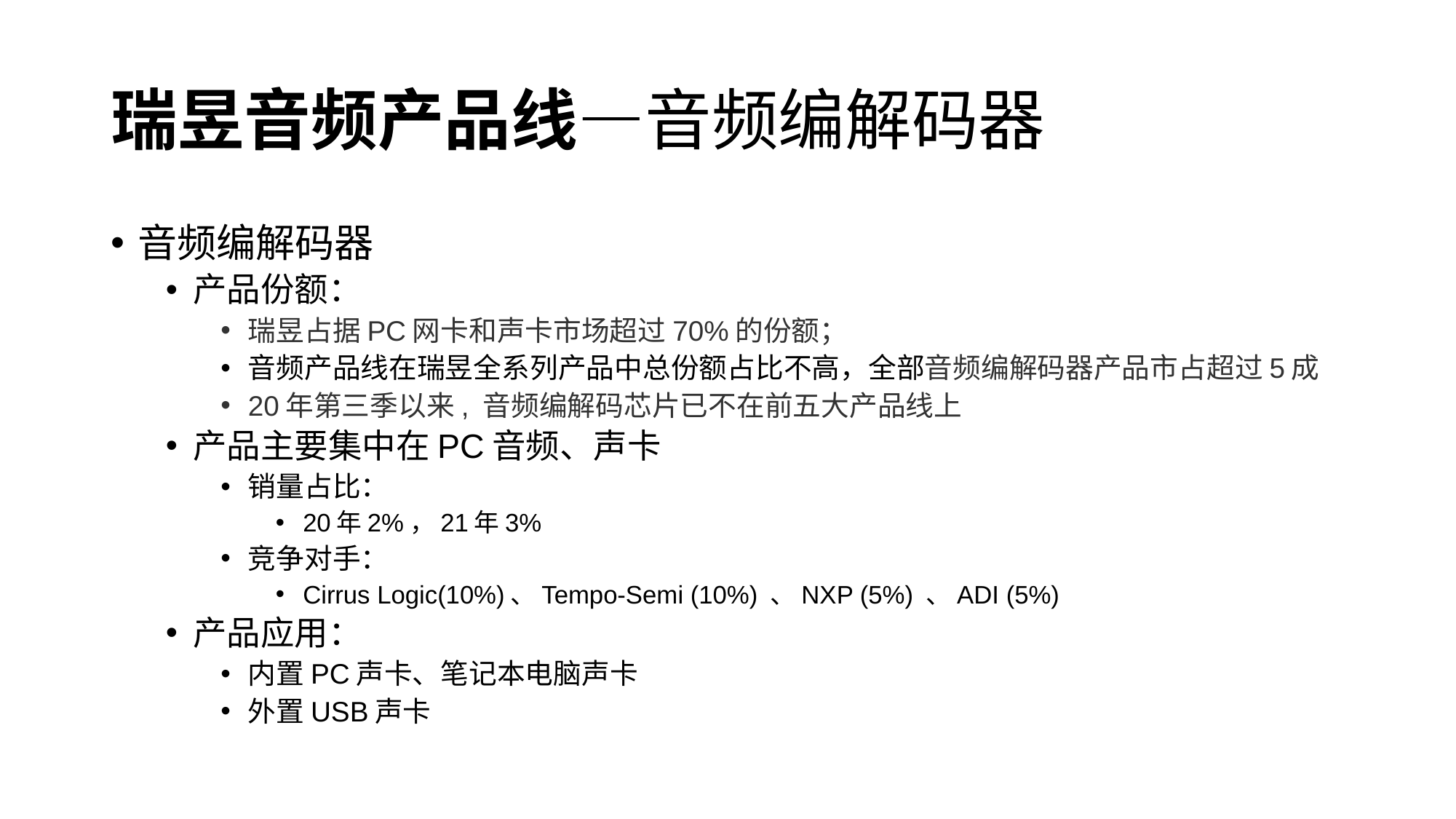

# 瑞昱音频产品线—音频编解码器
音频编解码器
产品份额：
瑞昱占据PC网卡和声卡市场超过70%的份额；
音频产品线在瑞昱全系列产品中总份额占比不高，全部音频编解码器产品市占超过5成
20年第三季以来, 音频编解码芯片已不在前五大产品线上
产品主要集中在PC音频、声卡
销量占比：
20年2%，21年3%
竞争对手：
Cirrus Logic(10%)、Tempo-Semi (10%) 、NXP (5%) 、ADI (5%)
产品应用：
内置PC声卡、笔记本电脑声卡
外置USB声卡